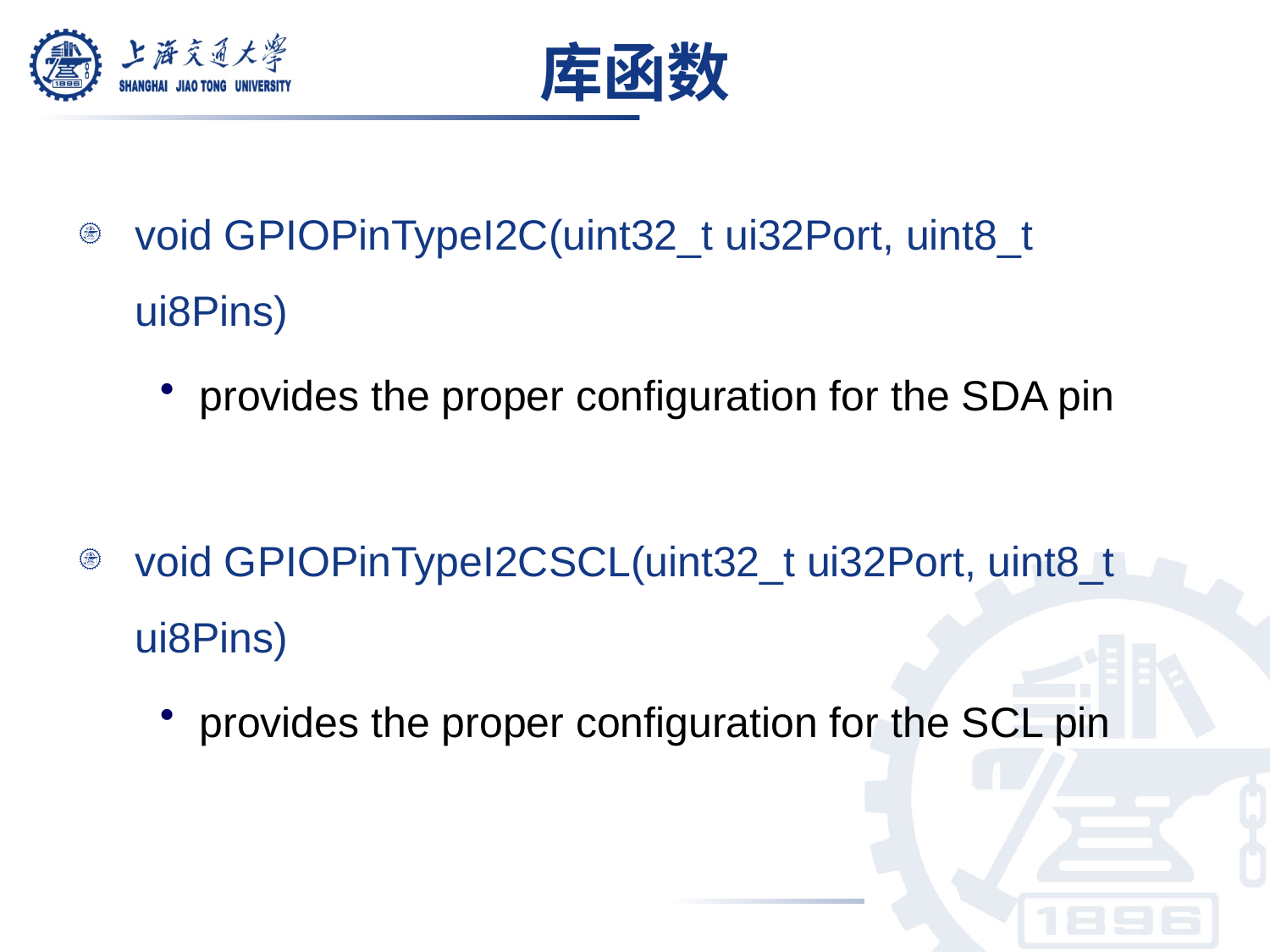

# 库函数
void GPIOPinTypeI2C(uint32_t ui32Port, uint8_t ui8Pins)
provides the proper configuration for the SDA pin

void GPIOPinTypeI2CSCL(uint32_t ui32Port, uint8_t ui8Pins)
provides the proper configuration for the SCL pin